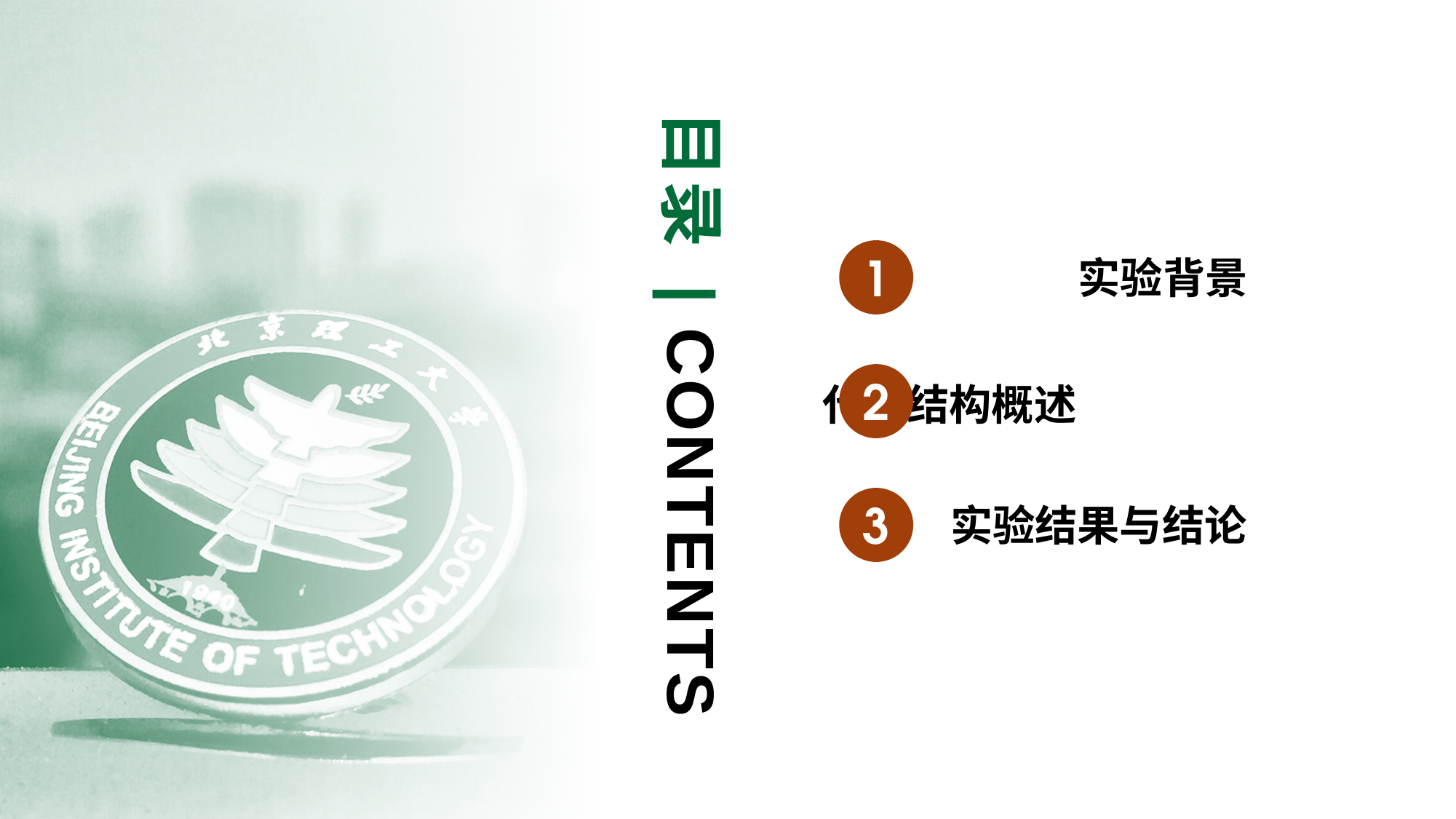

目录 | CONTENTS
1
实验背景
2
代码结构概述
3
实验结果与结论